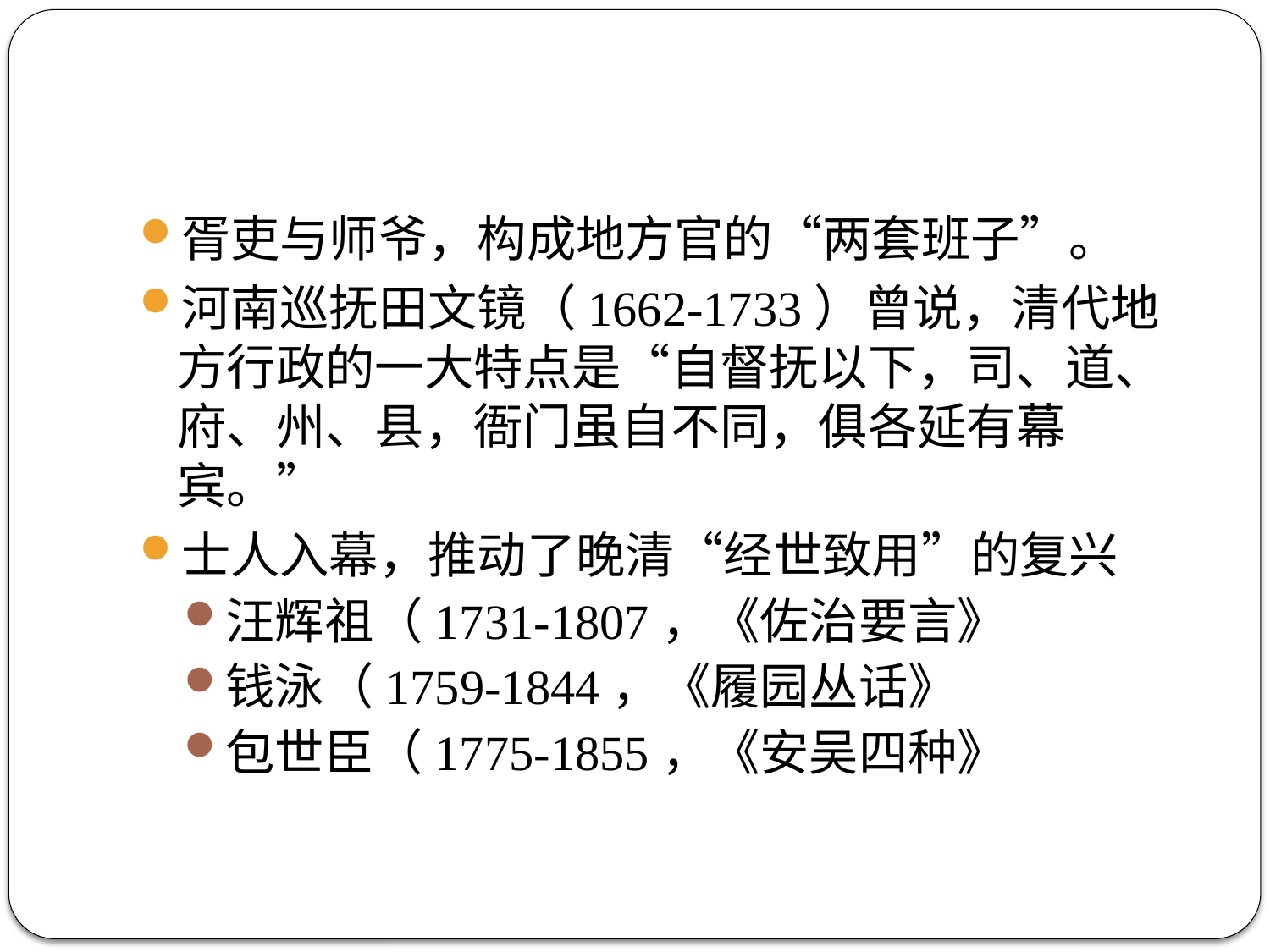

#
胥吏与师爷，构成地方官的“两套班子”。
河南巡抚田文镜（1662-1733）曾说，清代地方行政的一大特点是“自督抚以下，司、道、府、州、县，衙门虽自不同，俱各延有幕宾。”
士人入幕，推动了晚清“经世致用”的复兴
汪辉祖（1731-1807，《佐治要言》
钱泳（1759-1844，《履园丛话》
包世臣（1775-1855，《安吴四种》